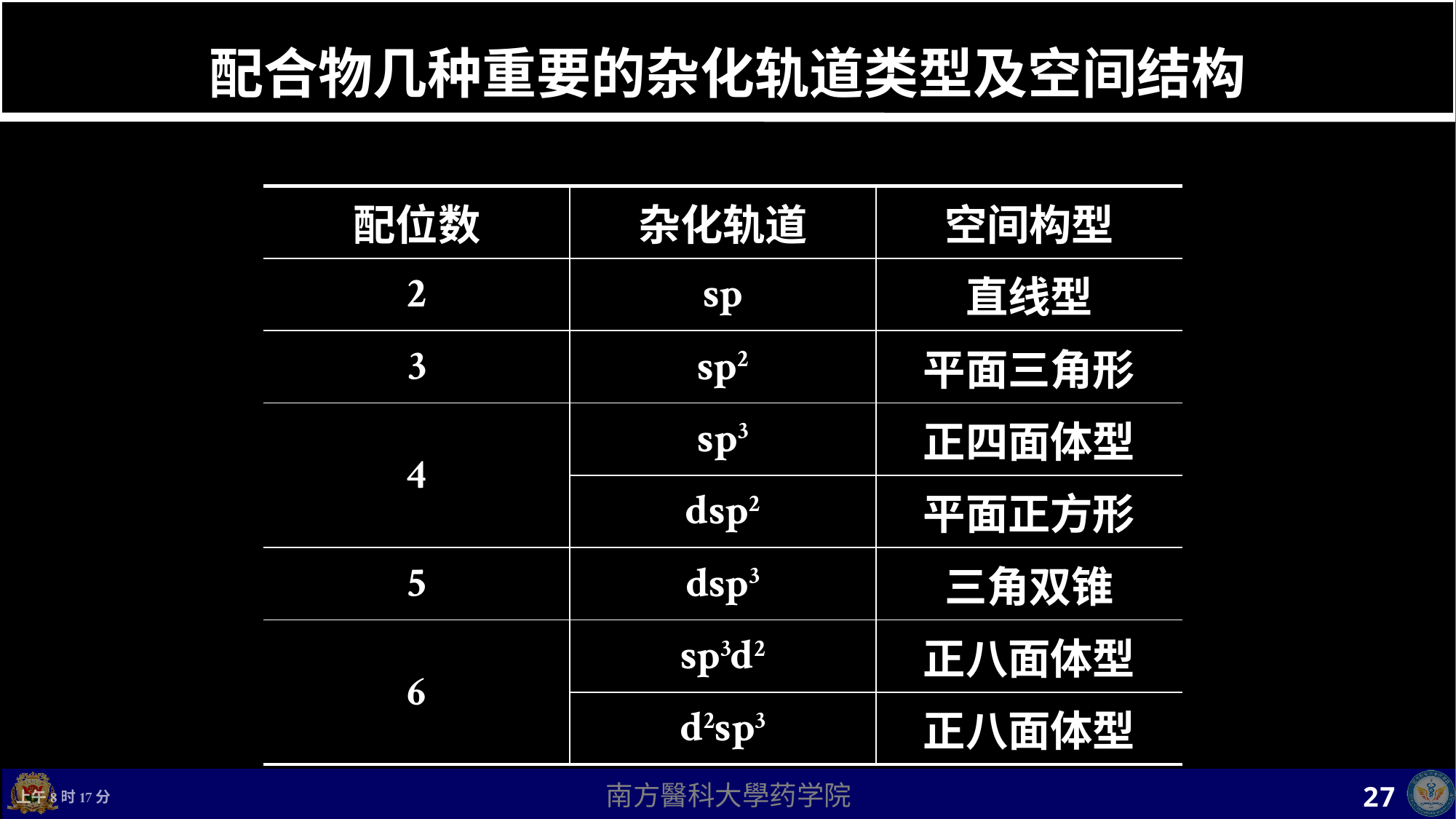

# 配合物几种重要的杂化轨道类型及空间结构
| 配位数 | 杂化轨道 | 空间构型 |
| --- | --- | --- |
| 2 | sp | 直线型 |
| 3 | sp2 | 平面三角形 |
| 4 | sp3 | 正四面体型 |
|  | dsp2 | 平面正方形 |
| 5 | dsp3 | 三角双锥 |
| 6 | sp3d2 | 正八面体型 |
|  | d2sp3 | 正八面体型 |

上午8时17分
27